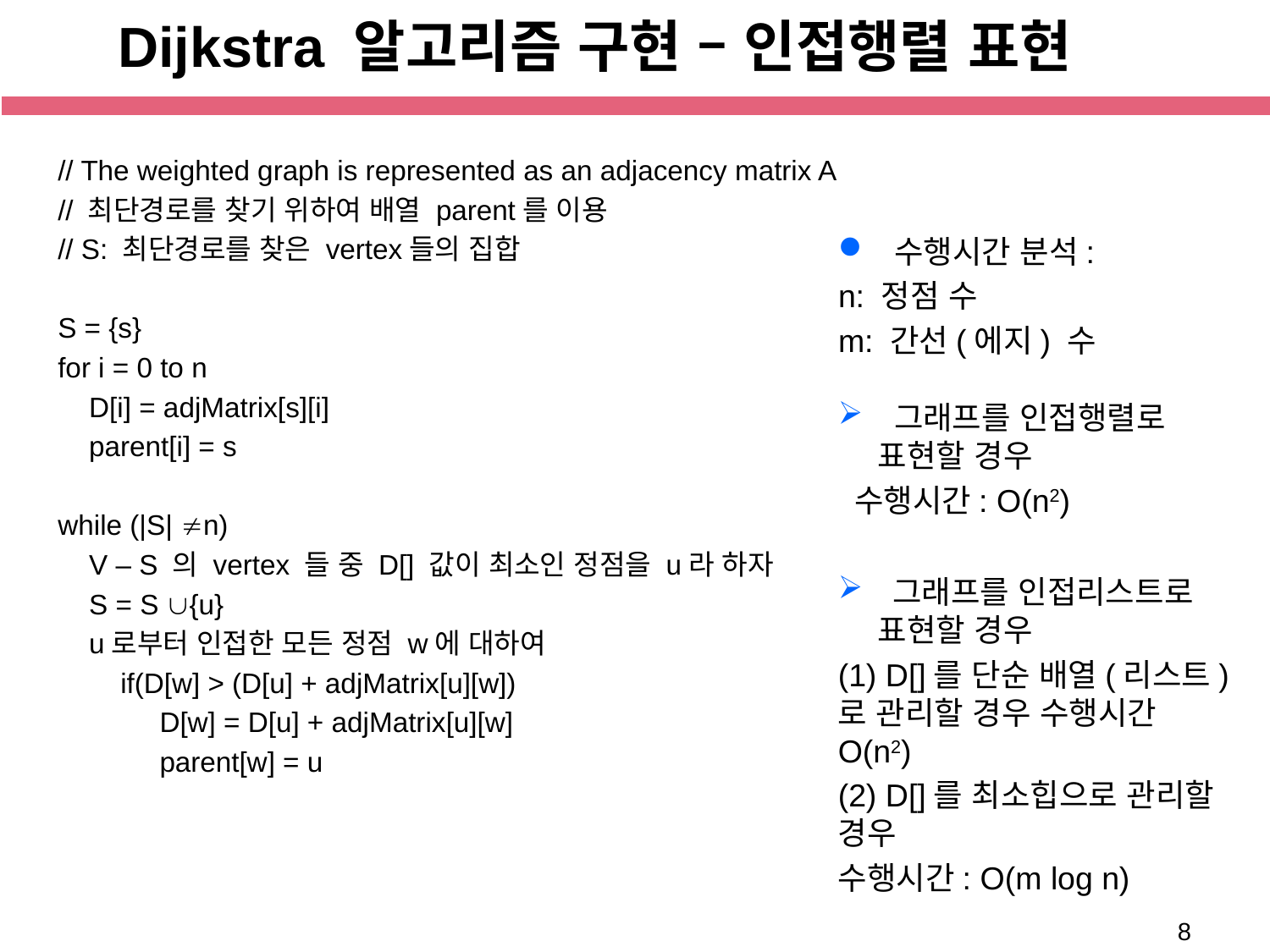

# Dijkstra 알고리즘 구현 – 인접행렬 표현
// The weighted graph is represented as an adjacency matrix A
// 최단경로를 찾기 위하여 배열 parent를 이용
// S: 최단경로를 찾은 vertex들의 집합

S = {s}
for i = 0 to n
    D[i] = adjMatrix[s][i]
    parent[i] = s

while (|S| ≠n)
    V – S 의 vertex 들 중 D[] 값이 최소인 정점을 u라 하자
    S = S ∪{u}
    u로부터 인접한 모든 정점 w에 대하여
        if(D[w] > (D[u] + adjMatrix[u][w])
             D[w] = D[u] + adjMatrix[u][w]
             parent[w] = u
 수행시간 분석:
n: 정점 수
m: 간선(에지) 수
 그래프를 인접행렬로 표현할 경우
 수행시간: O(n2)
 그래프를 인접리스트로 표현할 경우
(1) D[]를 단순 배열(리스트)로 관리할 경우 수행시간 O(n2)
(2) D[]를 최소힙으로 관리할 경우
수행시간: O(m log n)